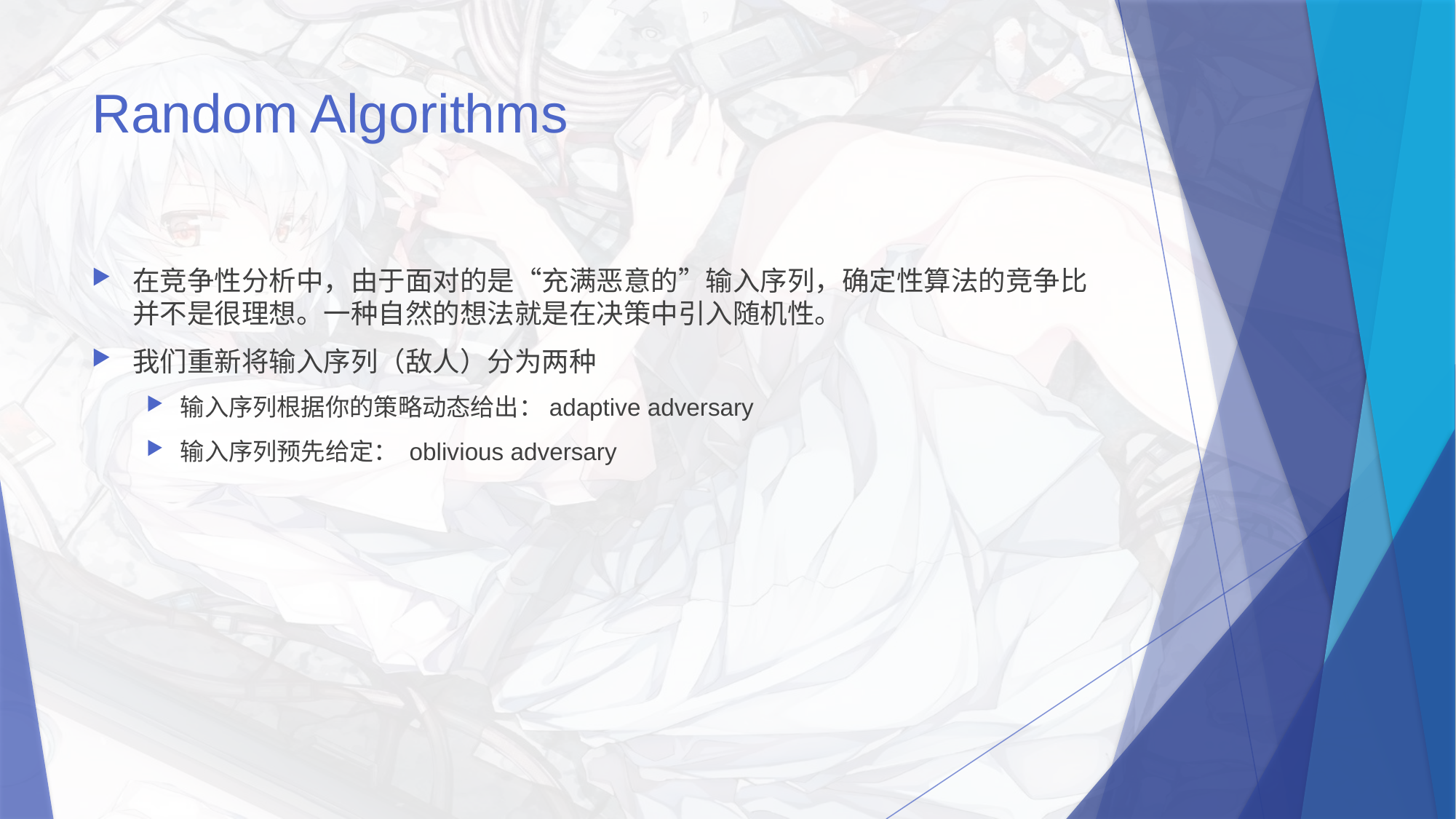

# Random Algorithms
在竞争性分析中，由于面对的是“充满恶意的”输入序列，确定性算法的竞争比并不是很理想。一种自然的想法就是在决策中引入随机性。
我们重新将输入序列（敌人）分为两种
输入序列根据你的策略动态给出：adaptive adversary
输入序列预先给定： oblivious adversary